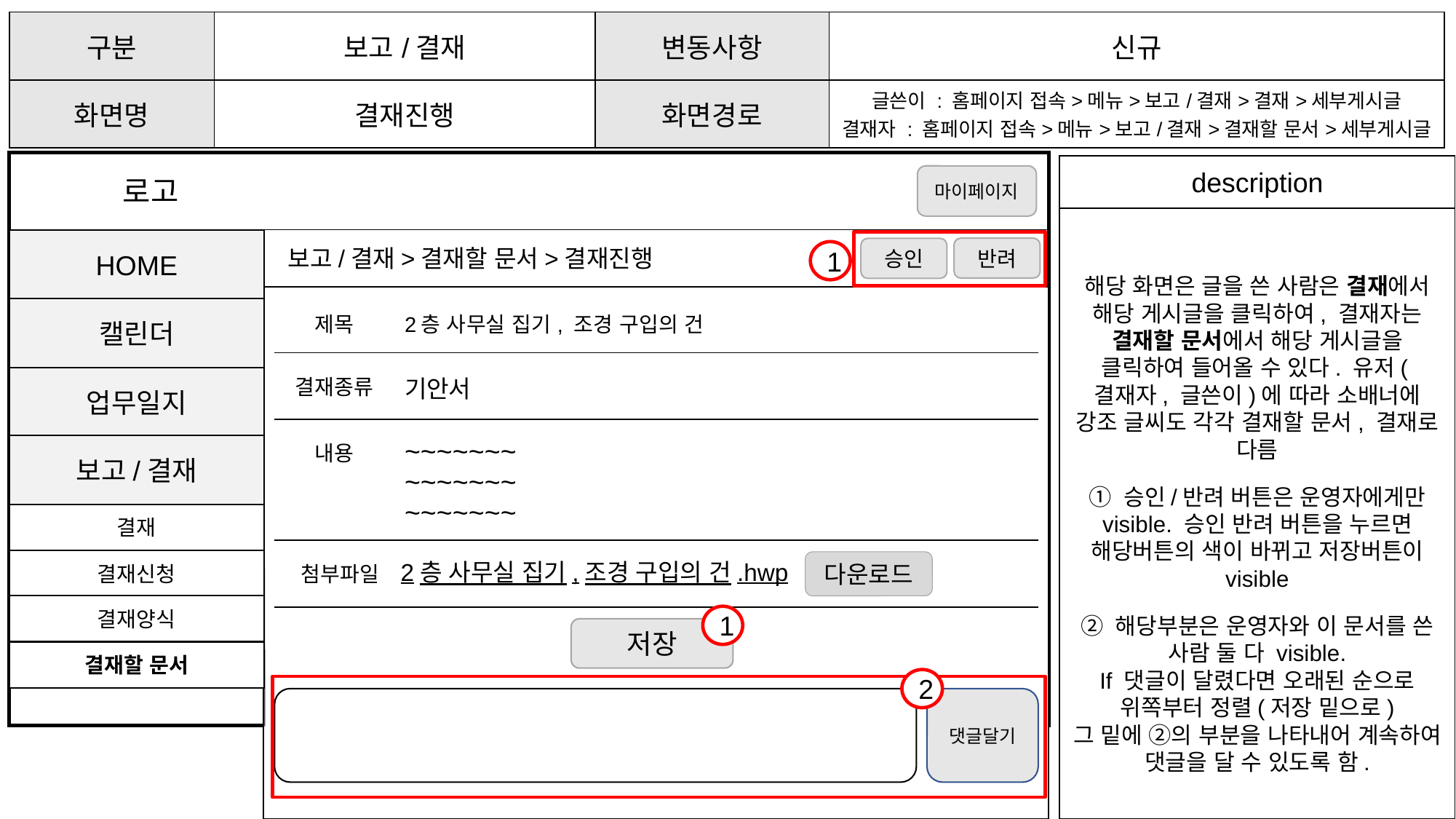

| 구분 | 보고/결재 | 변동사항 | 신규 |
| --- | --- | --- | --- |
| 화면명 | 결재진행 | 화면경로 | 글쓴이 : 홈페이지 접속>메뉴>보고/결재>결재>세부게시글 결재자 : 홈페이지 접속>메뉴>보고/결재>결재할 문서>세부게시글 |

description

해당 화면은 글을 쓴 사람은 결재에서 해당 게시글을 클릭하여, 결재자는 결재할 문서에서 해당 게시글을 클릭하여 들어올 수 있다. 유저(결재자, 글쓴이)에 따라 소배너에 강조 글씨도 각각 결재할 문서, 결재로 다름

① 승인/반려 버튼은 운영자에게만 visible. 승인 반려 버튼을 누르면 해당버튼의 색이 바뀌고 저장버튼이 visible

② 해당부분은 운영자와 이 문서를 쓴 사람 둘 다 visible.
If 댓글이 달렸다면 오래된 순으로 위쪽부터 정렬(저장 밑으로)
그 밑에 ②의 부분을 나타내어 계속하여 댓글을 달 수 있도록 함.
마이페이지
로고
 보고/결재>결재할 문서>결재진행
HOME

반려
승인
1

| 제목 | 2층 사무실 집기, 조경 구입의 건 |
| --- | --- |
| 결재종류 | 기안서 |
| 내용 | ~~~~~~~ ~~~~~~~ ~~~~~~~ |
| 첨부파일 |  |
|  |  |
캘린더
업무일지
보고/결재
결재
결재신청
2층 사무실 집기,조경 구입의 건.hwp
다운로드
결재양식
1
저장
결재할 문서
2

댓글달기